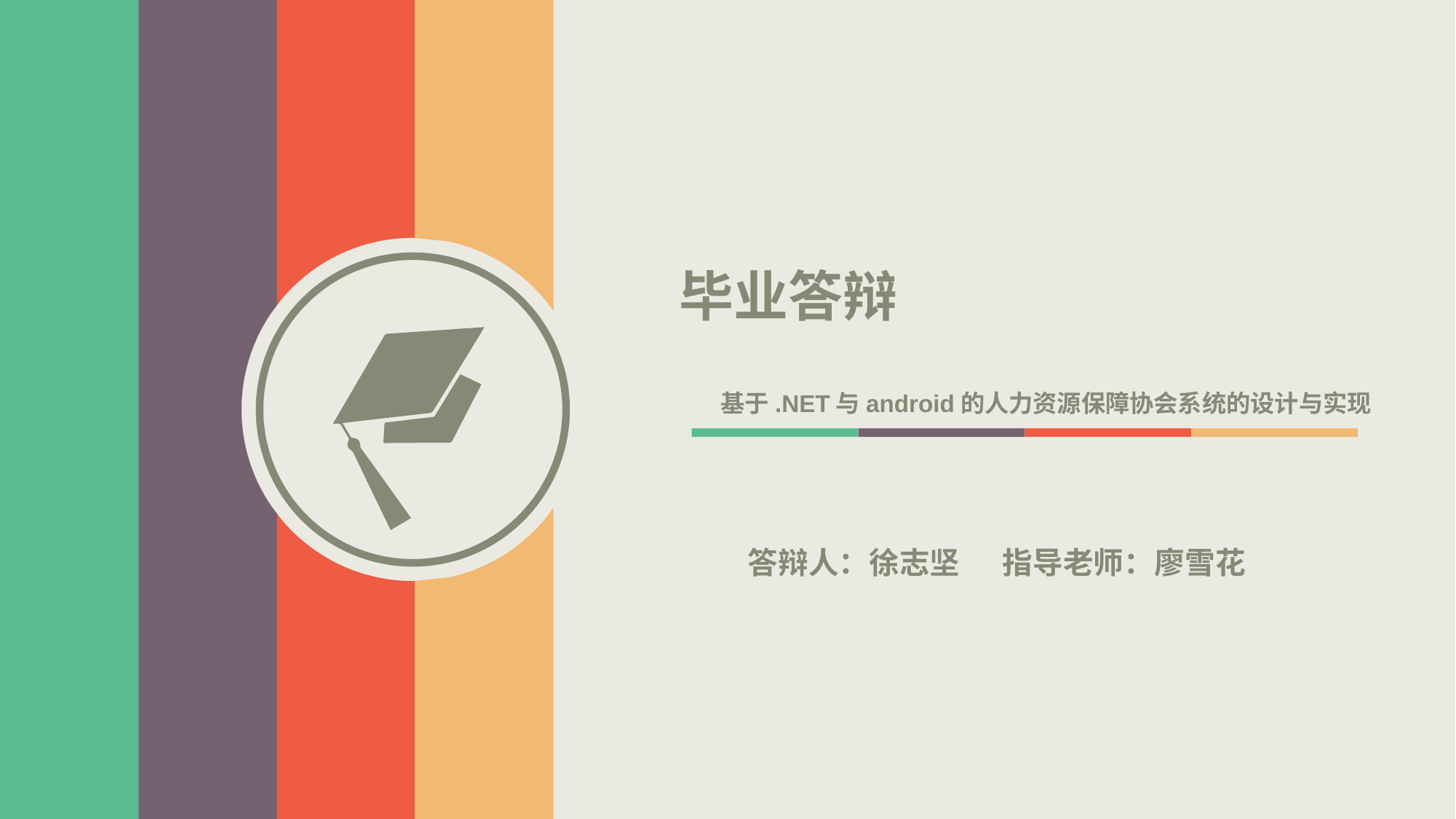

毕业答辩
基于.NET与android的人力资源保障协会系统的设计与实现

答辩人：徐志坚
指导老师：廖雪花